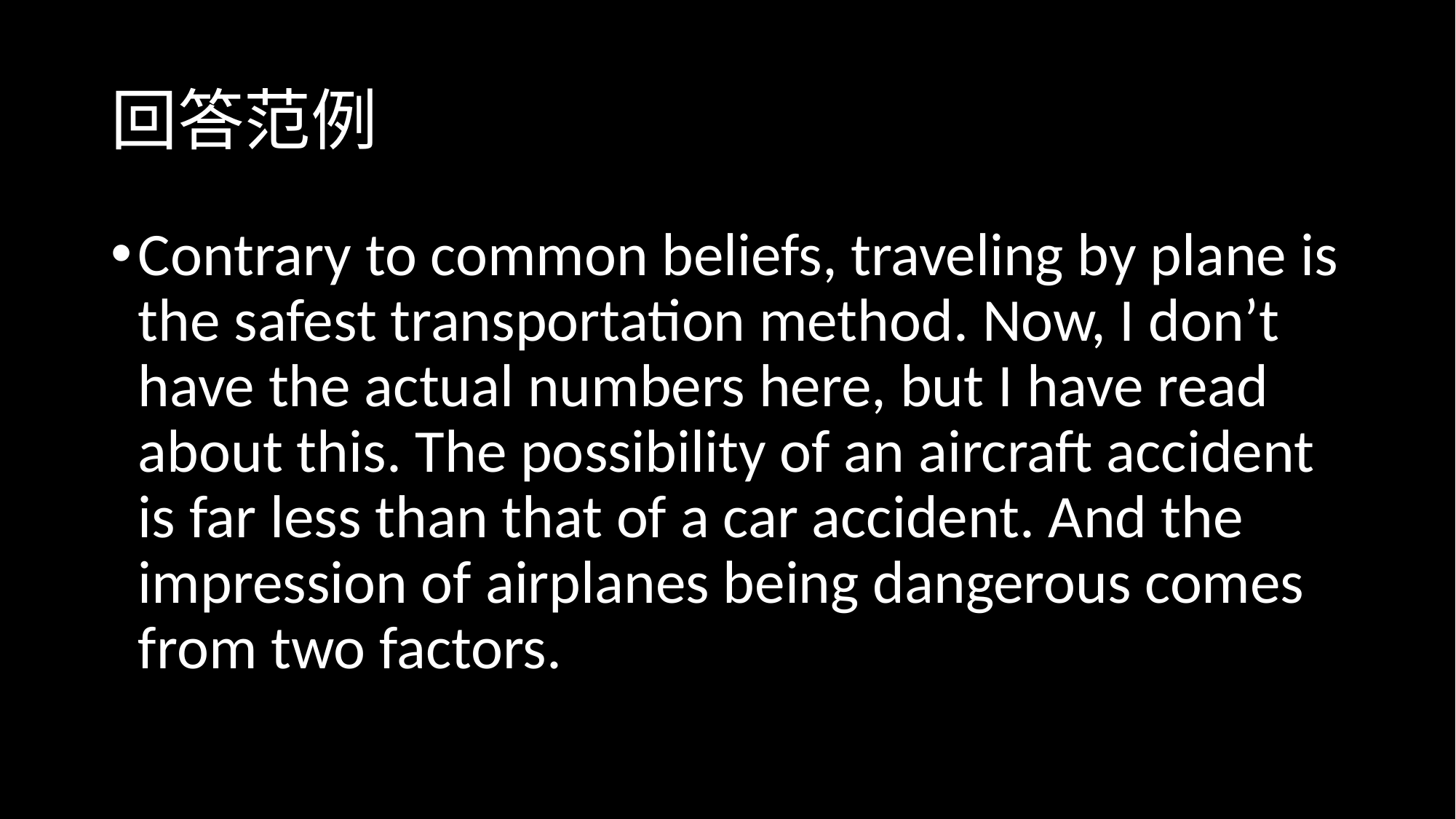

# 回答范例
Contrary to common beliefs, traveling by plane is the safest transportation method. Now, I don’t have the actual numbers here, but I have read about this. The possibility of an aircraft accident is far less than that of a car accident. And the impression of airplanes being dangerous comes from two factors.